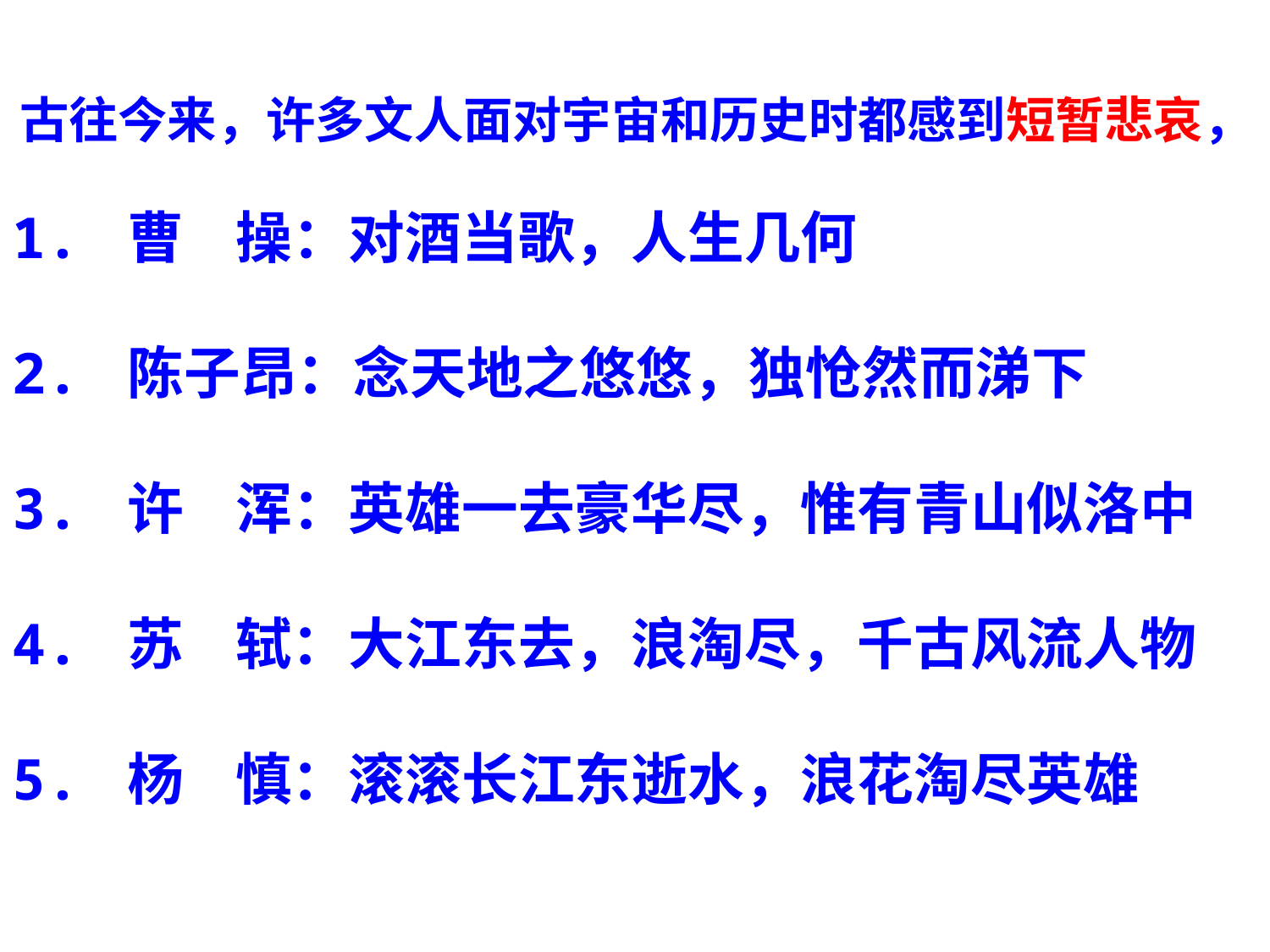

古往今来，许多文人面对宇宙和历史时都感到短暂悲哀，

1. 曹    操：对酒当歌，人生几何

2. 陈子昂：念天地之悠悠，独怆然而涕下

3. 许    浑：英雄一去豪华尽，惟有青山似洛中

4. 苏    轼：大江东去，浪淘尽，千古风流人物

5. 杨    慎：滚滚长江东逝水，浪花淘尽英雄